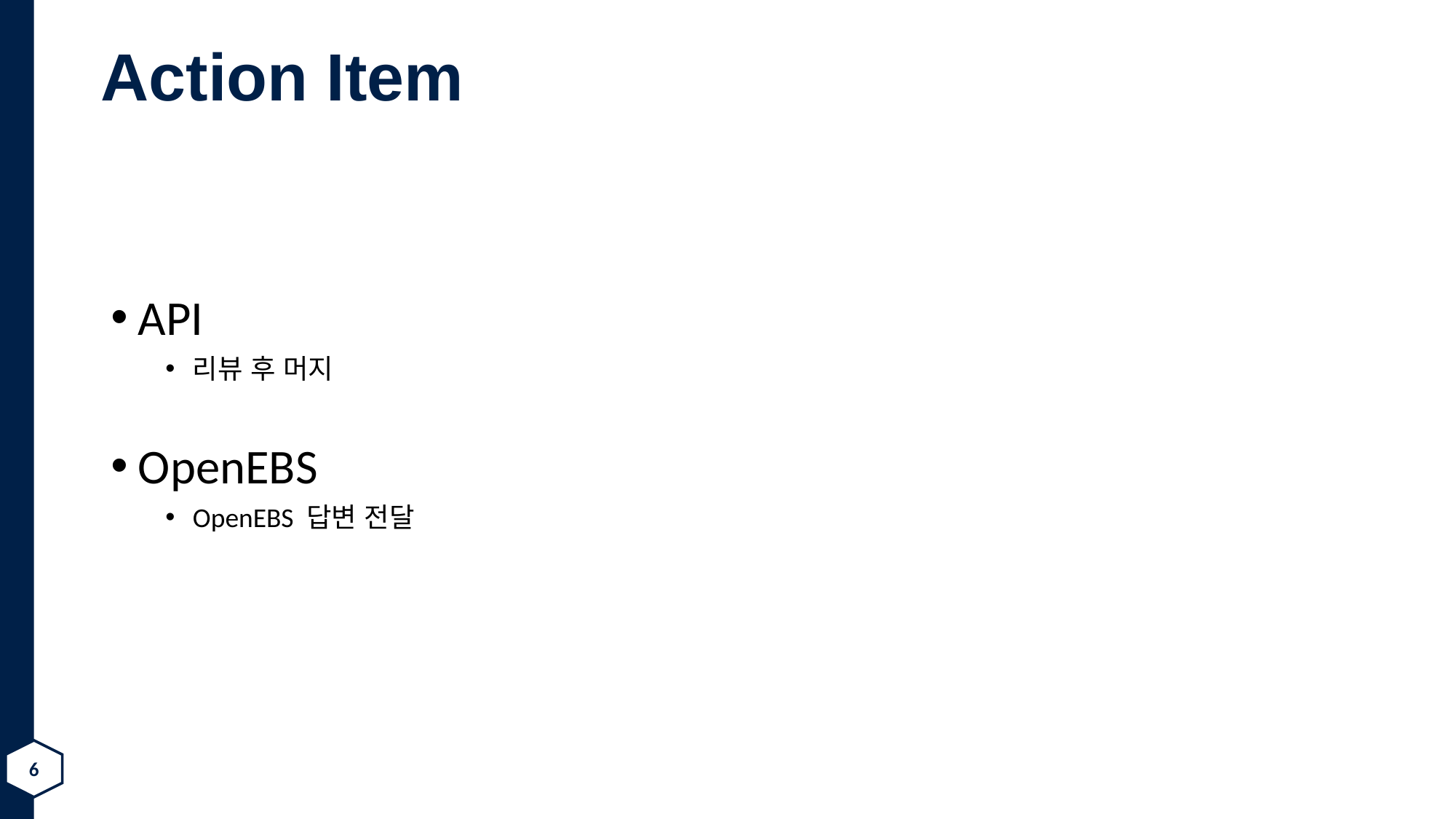

# Action Item

API
리뷰 후 머지

OpenEBS
OpenEBS 답변 전달